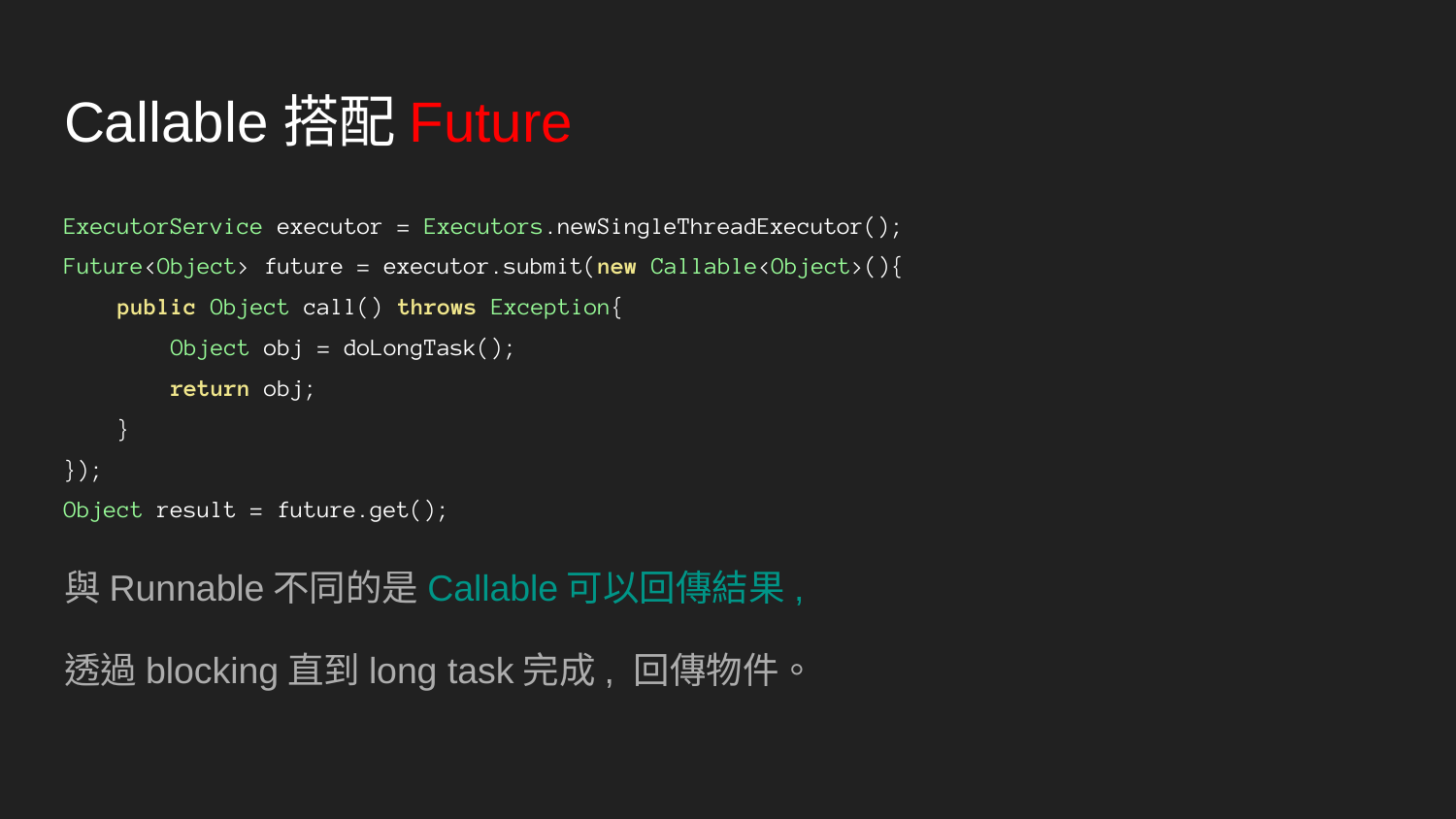

# Callable搭配Future
ExecutorService executor = Executors.newSingleThreadExecutor();
Future<Object> future = executor.submit(new Callable<Object>(){
    public Object call() throws Exception{
        Object obj = doLongTask();
        return obj;
    }
});
Object result = future.get();

與Runnable不同的是Callable可以回傳結果,
透過blocking直到long task完成, 回傳物件。